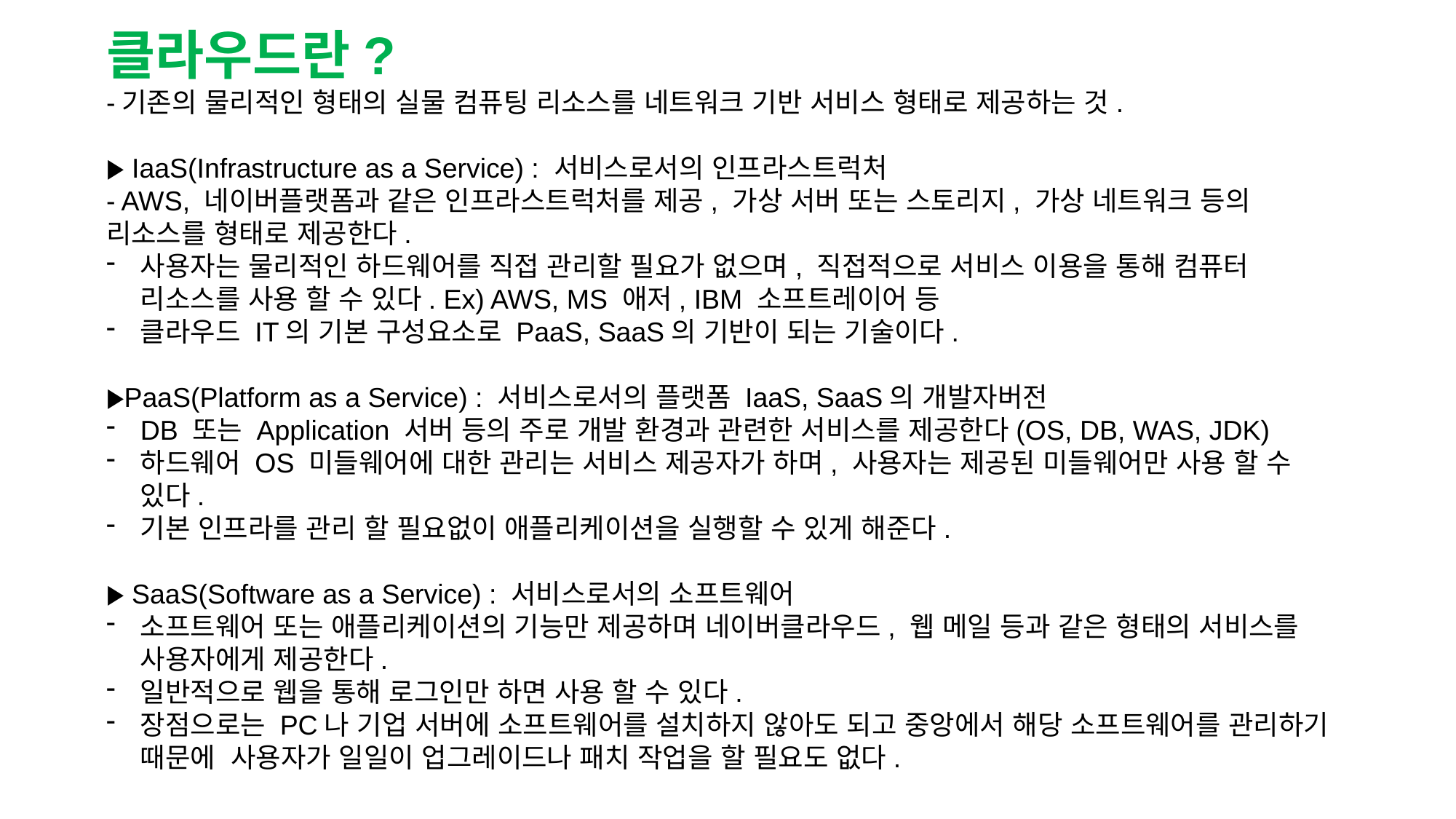

클라우드란?
-기존의 물리적인 형태의 실물 컴퓨팅 리소스를 네트워크 기반 서비스 형태로 제공하는 것.

▶ IaaS(Infrastructure as a Service) : 서비스로서의 인프라스트럭처
- AWS, 네이버플랫폼과 같은 인프라스트럭처를 제공, 가상 서버 또는 스토리지, 가상 네트워크 등의 리소스를 형태로 제공한다.
사용자는 물리적인 하드웨어를 직접 관리할 필요가 없으며, 직접적으로 서비스 이용을 통해 컴퓨터 리소스를 사용 할 수 있다. Ex) AWS, MS 애저, IBM 소프트레이어 등
클라우드 IT의 기본 구성요소로 PaaS, SaaS의 기반이 되는 기술이다.

▶PaaS(Platform as a Service) : 서비스로서의 플랫폼 IaaS, SaaS의 개발자버전
DB 또는 Application 서버 등의 주로 개발 환경과 관련한 서비스를 제공한다(OS, DB, WAS, JDK)
하드웨어 OS 미들웨어에 대한 관리는 서비스 제공자가 하며, 사용자는 제공된 미들웨어만 사용 할 수 있다.
기본 인프라를 관리 할 필요없이 애플리케이션을 실행할 수 있게 해준다.

▶ SaaS(Software as a Service) : 서비스로서의 소프트웨어
소프트웨어 또는 애플리케이션의 기능만 제공하며 네이버클라우드, 웹 메일 등과 같은 형태의 서비스를 사용자에게 제공한다.
일반적으로 웹을 통해 로그인만 하면 사용 할 수 있다.
장점으로는 PC나 기업 서버에 소프트웨어를 설치하지 않아도 되고 중앙에서 해당 소프트웨어를 관리하기 때문에  사용자가 일일이 업그레이드나 패치 작업을 할 필요도 없다.